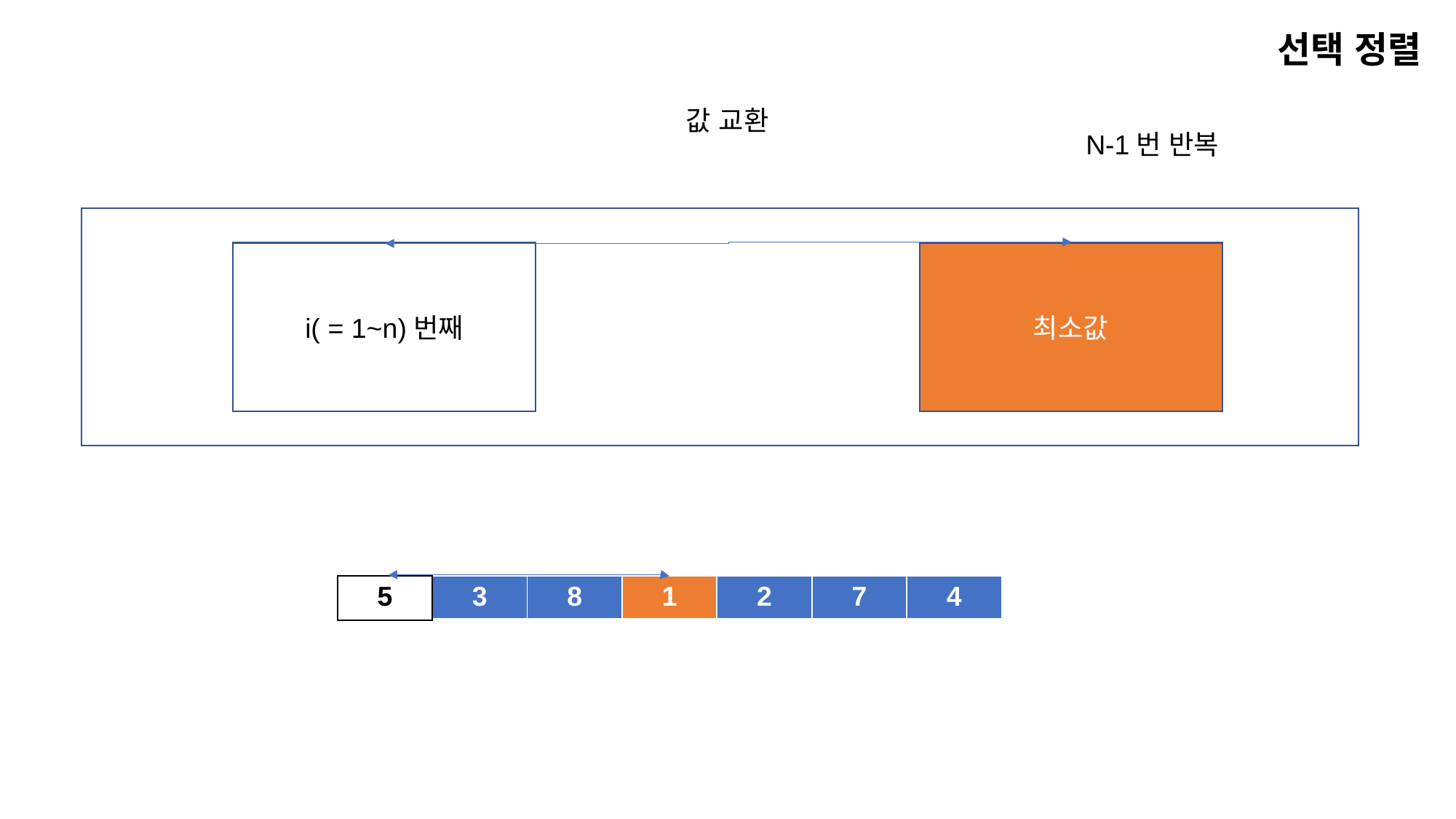

선택 정렬
값 교환
N-1번 반복

i( = 1~n)번째
최소값
| 5 | 3 | 8 | 1 | 2 | 7 | 4 |
| --- | --- | --- | --- | --- | --- | --- |